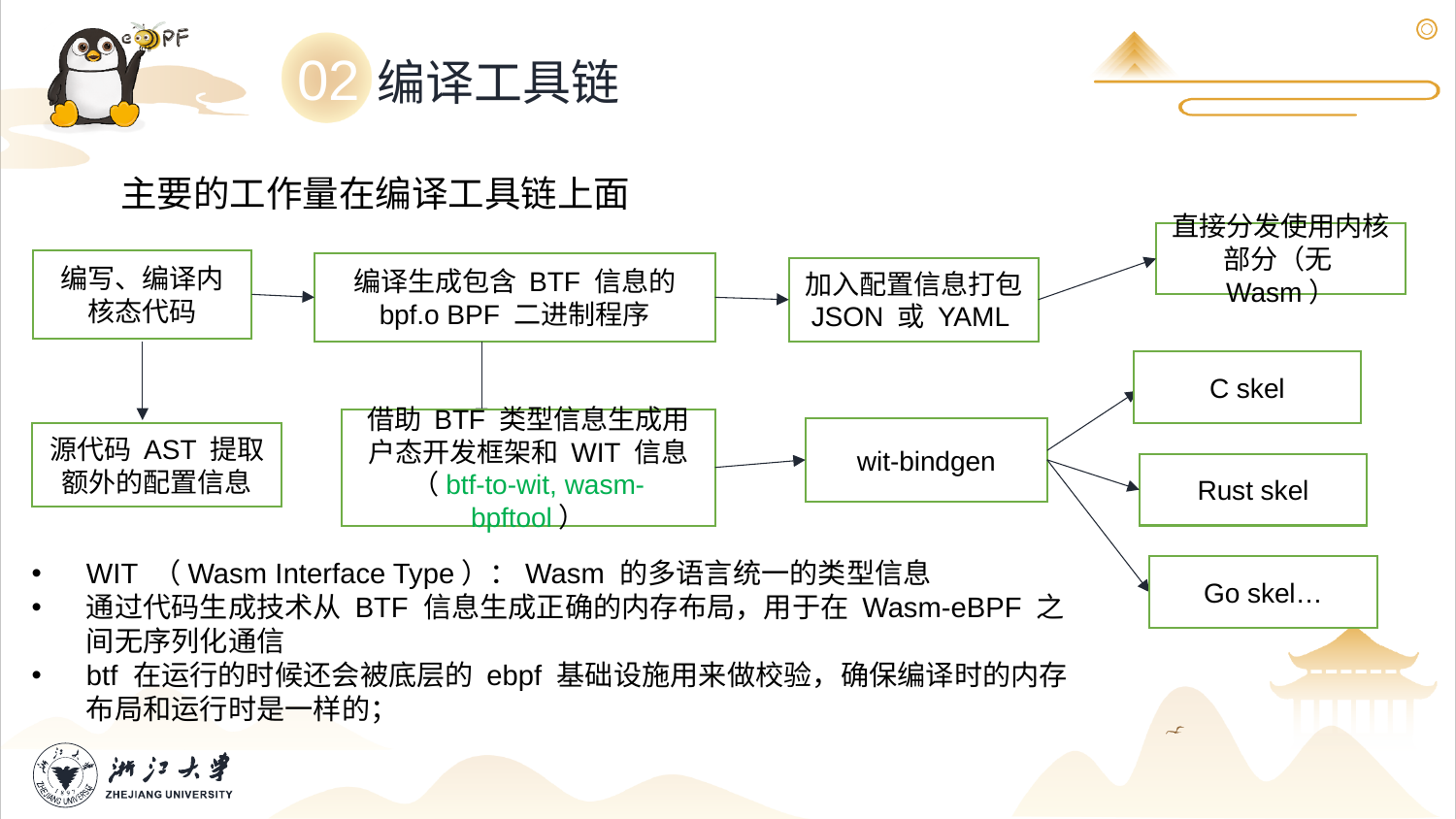

02
编译工具链
主要的工作量在编译工具链上面
直接分发使用内核部分（无Wasm）
编写、编译内核态代码
编译生成包含 BTF 信息的 bpf.o BPF 二进制程序
加入配置信息打包 JSON 或 YAML
C skel
借助 BTF 类型信息生成用户态开发框架和 WIT 信息（btf-to-wit, wasm-bpftool）
wit-bindgen
源代码 AST 提取额外的配置信息
Rust skel
WIT （Wasm Interface Type）：Wasm 的多语言统一的类型信息
通过代码生成技术从 BTF 信息生成正确的内存布局，用于在 Wasm-eBPF 之间无序列化通信
btf 在运行的时候还会被底层的 ebpf 基础设施用来做校验，确保编译时的内存布局和运行时是一样的；

Go skel…
17